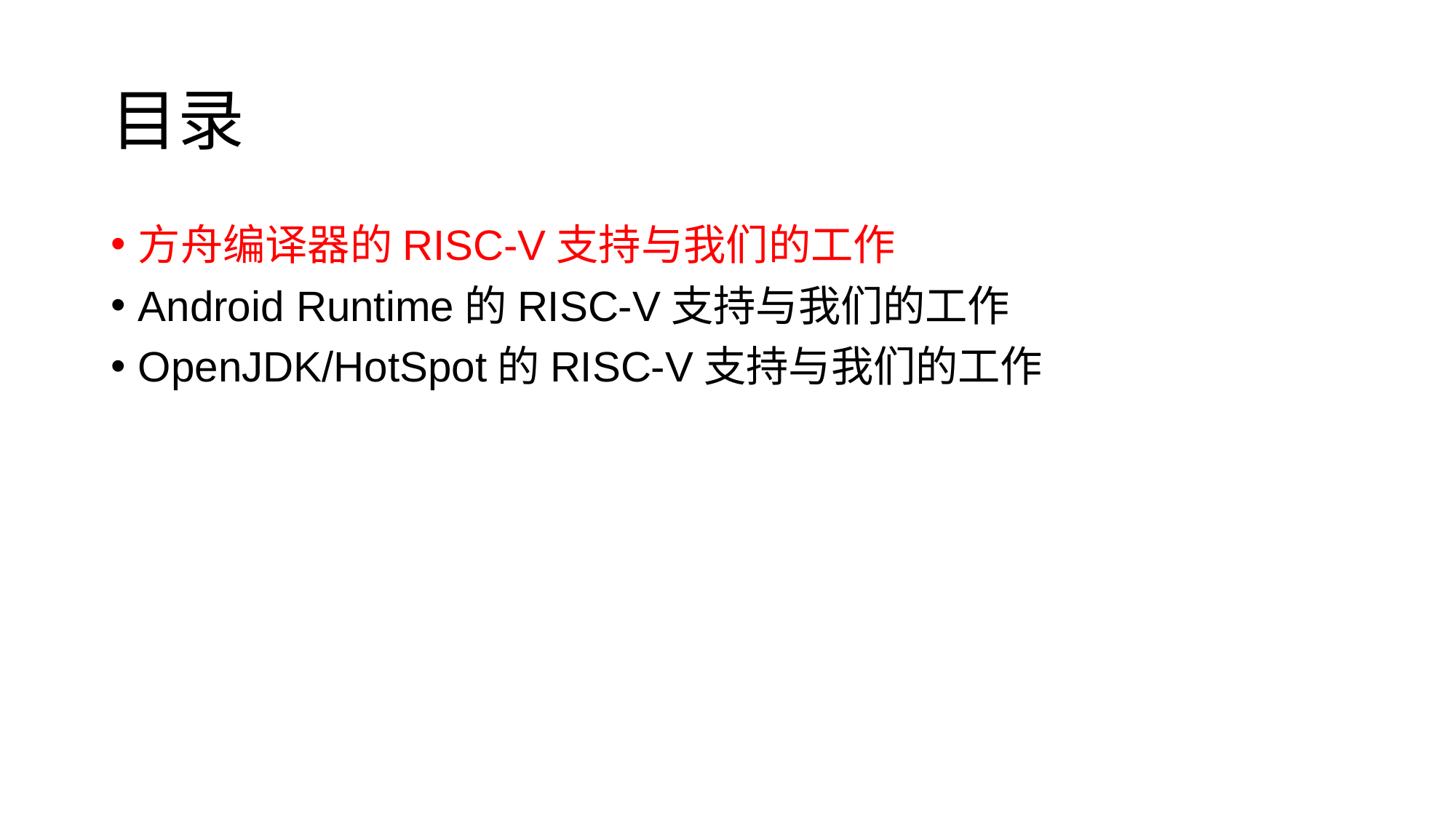

# 目录
方舟编译器的RISC-V支持与我们的工作
Android Runtime的RISC-V支持与我们的工作
OpenJDK/HotSpot的RISC-V支持与我们的工作